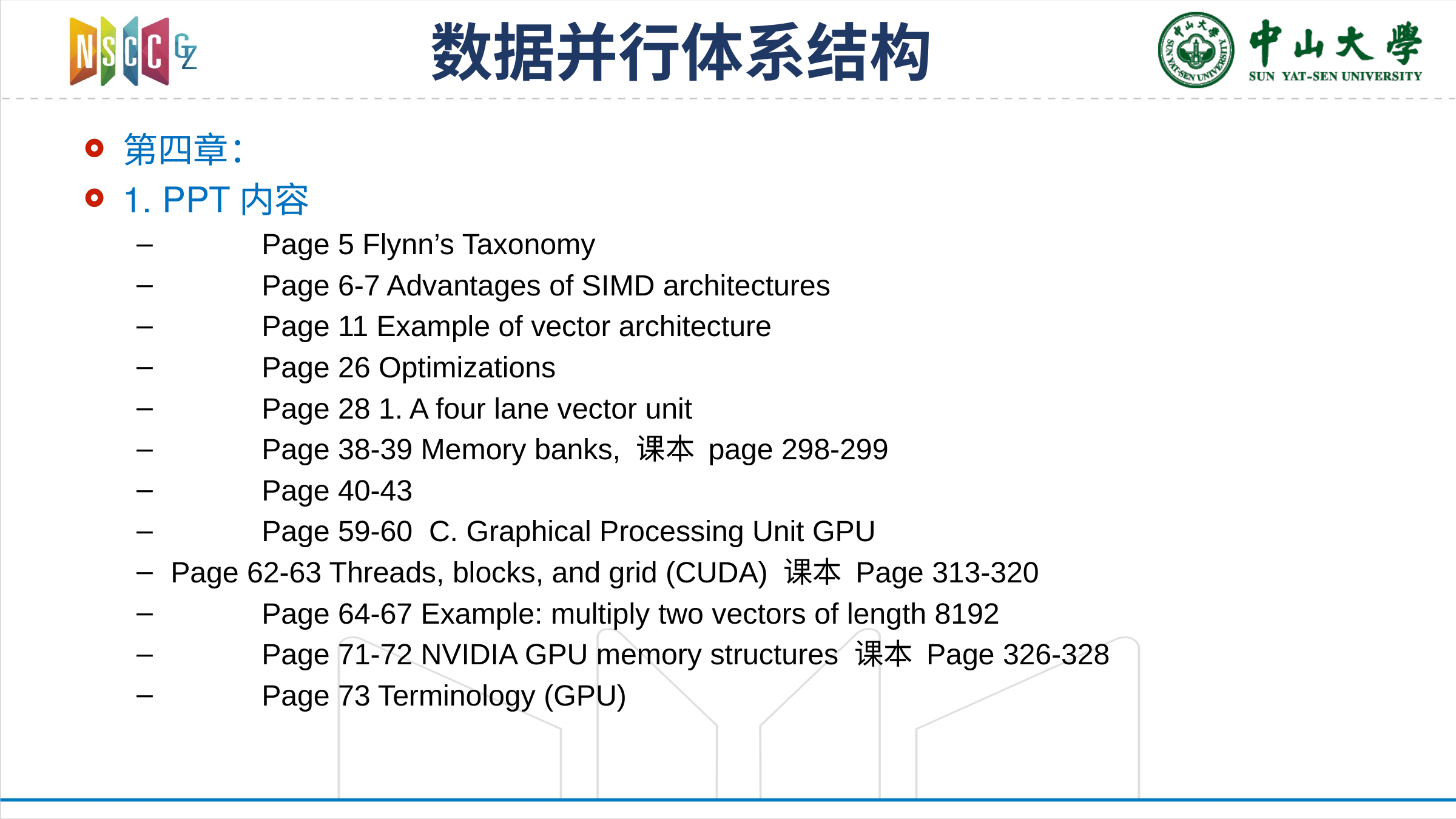

# 数据并行体系结构
第四章：
1. PPT内容
	Page 5 Flynn’s Taxonomy
	Page 6-7 Advantages of SIMD architectures
	Page 11 Example of vector architecture
	Page 26 Optimizations
	Page 28 1. A four lane vector unit
	Page 38-39 Memory banks, 课本 page 298-299
	Page 40-43
	Page 59-60  C. Graphical Processing Unit GPU
Page 62-63 Threads, blocks, and grid (CUDA) 课本 Page 313-320
	Page 64-67 Example: multiply two vectors of length 8192
	Page 71-72 NVIDIA GPU memory structures 课本 Page 326-328
	Page 73 Terminology (GPU)

5